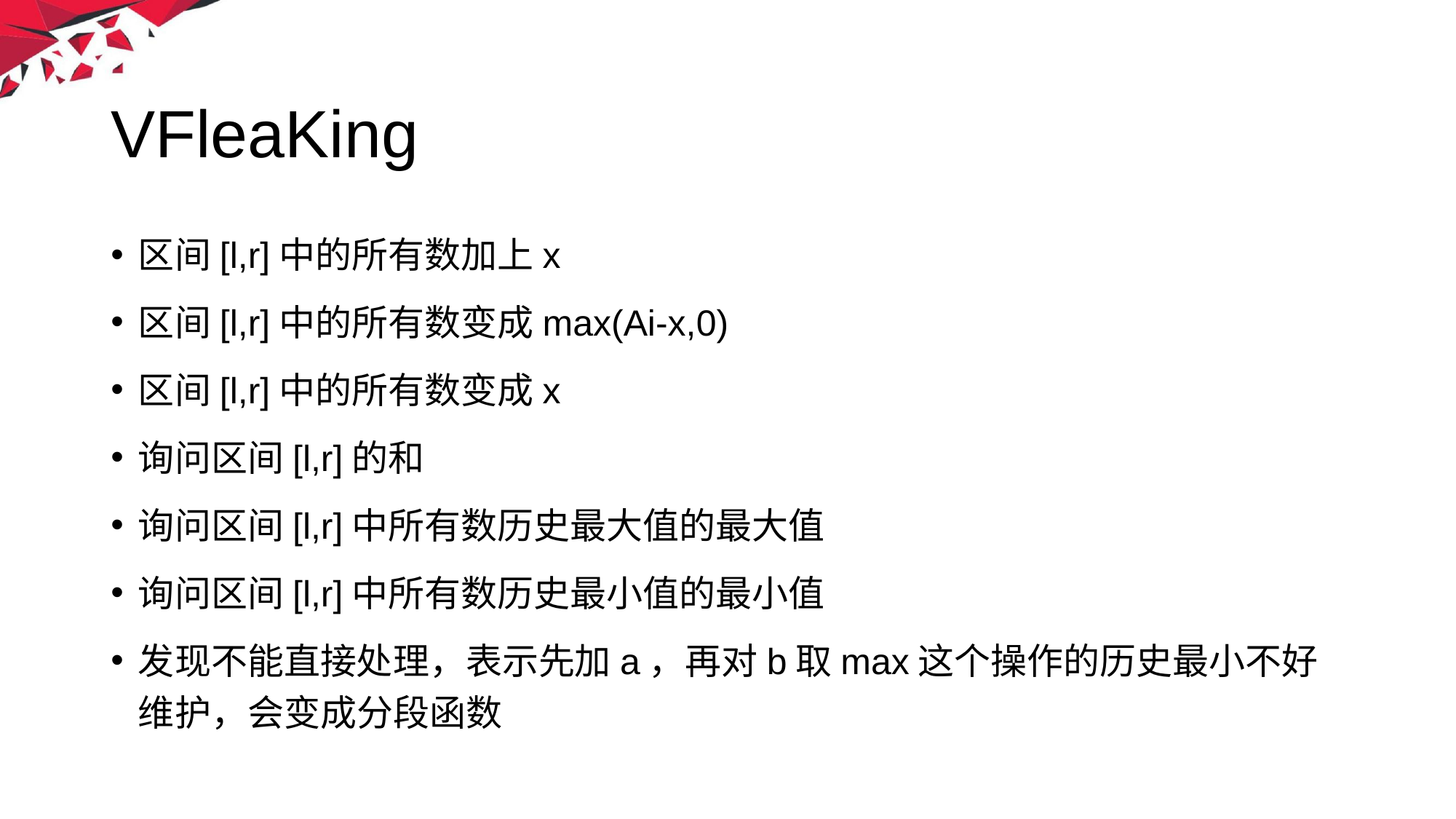

# VFleaKing
区间[l,r]中的所有数加上x
区间[l,r]中的所有数变成max(Ai-x,0)
区间[l,r]中的所有数变成x
询问区间[l,r]的和
询问区间[l,r]中所有数历史最大值的最大值
询问区间[l,r]中所有数历史最小值的最小值
发现不能直接处理，表示先加a，再对b取max这个操作的历史最小不好维护，会变成分段函数